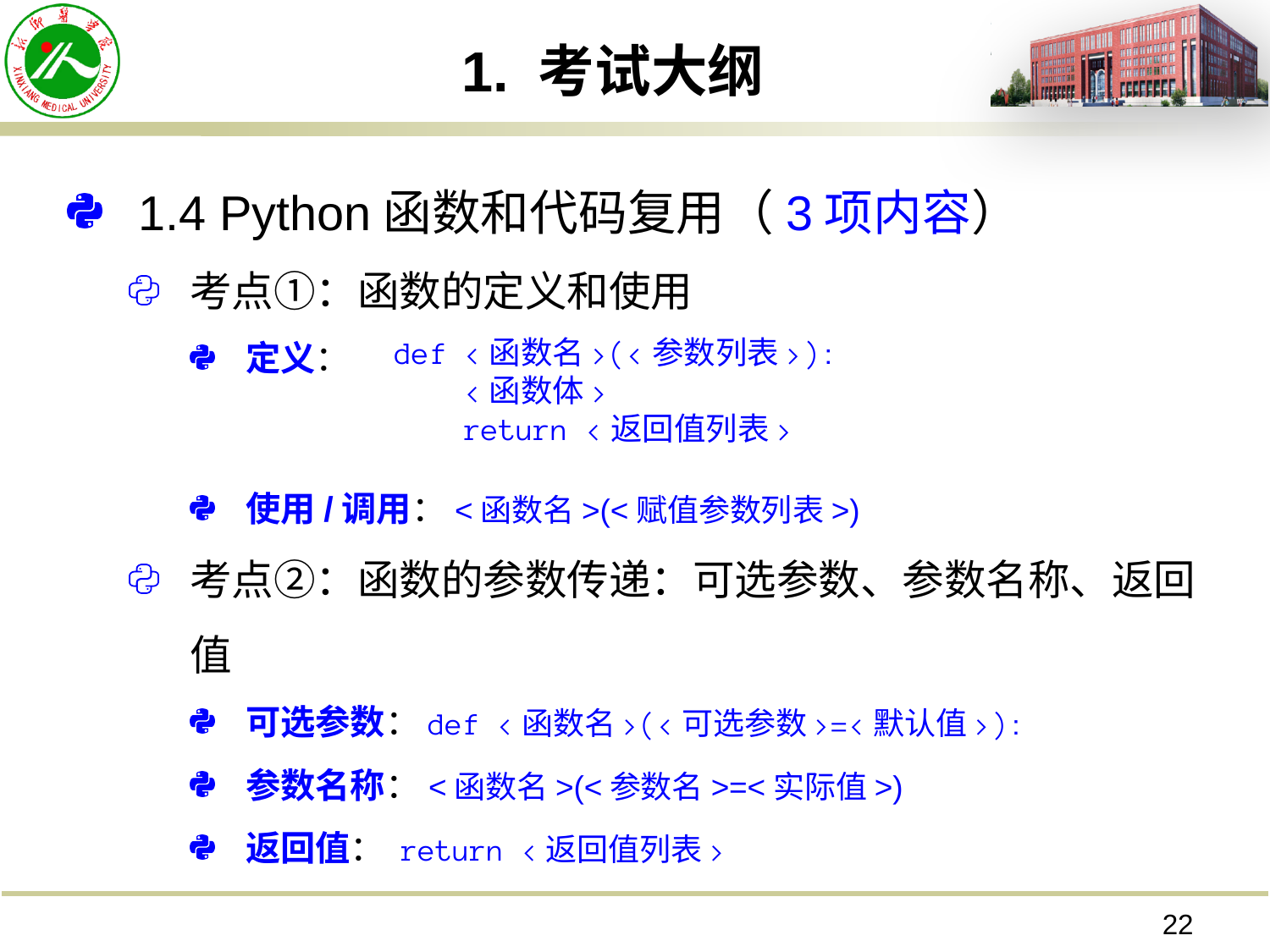

# 1. 考试大纲
1.4 Python函数和代码复用（3项内容）
考点①：函数的定义和使用
定义：

使用/调用：<函数名>(<赋值参数列表>)
考点②：函数的参数传递：可选参数、参数名称、返回值
可选参数：def <函数名>(<可选参数>=<默认值>):
参数名称：<函数名>(<参数名>=<实际值>)
返回值： return <返回值列表>
def <函数名>(<参数列表>):
    <函数体>
    return <返回值列表>
22